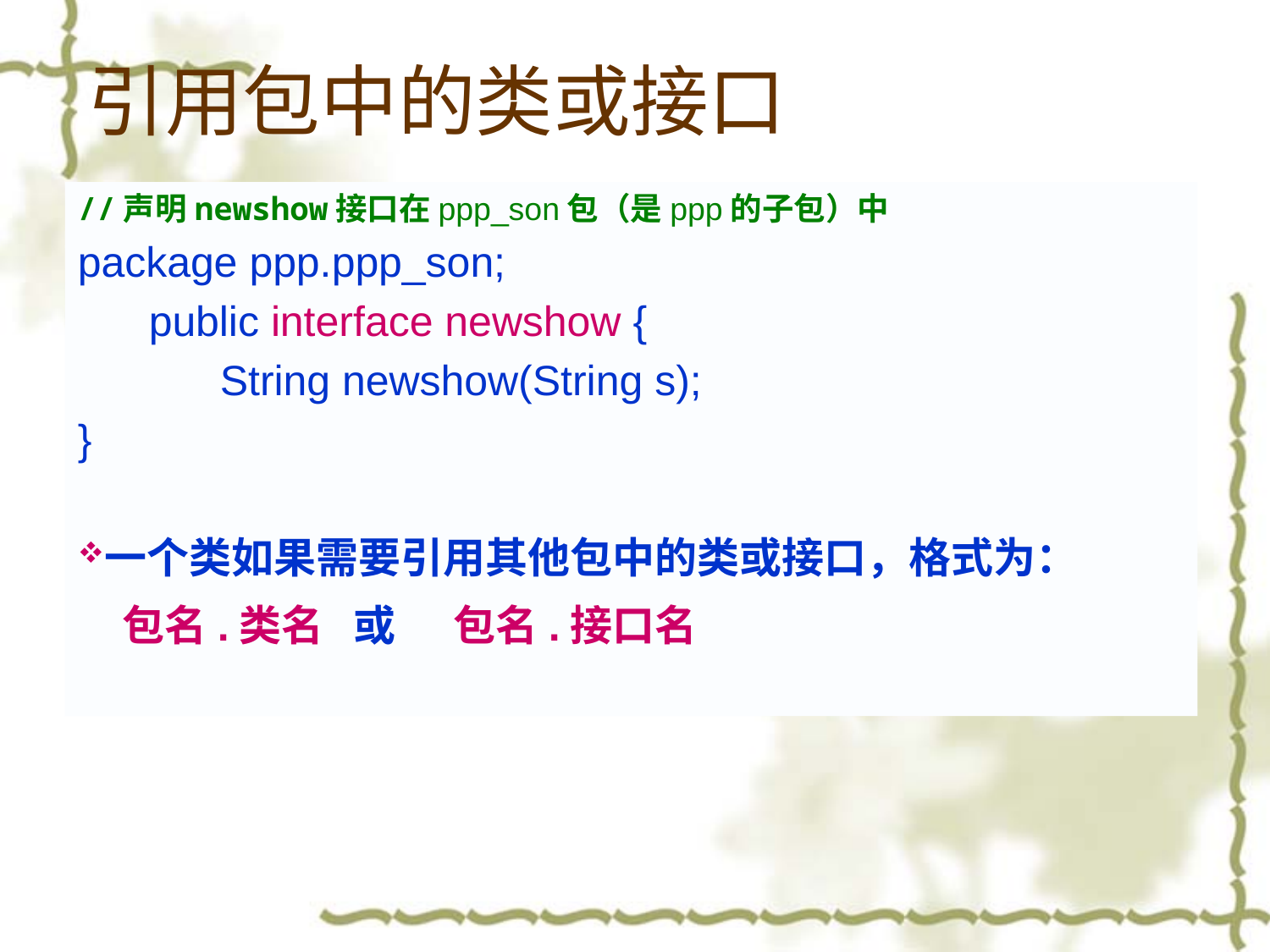

引用包中的类或接口
//声明newshow接口在ppp_son包（是ppp的子包）中
package ppp.ppp_son;
      public interface newshow {
            String newshow(String s);
}

一个类如果需要引用其他包中的类或接口，格式为：
   包名.类名	  或      包名.接口名